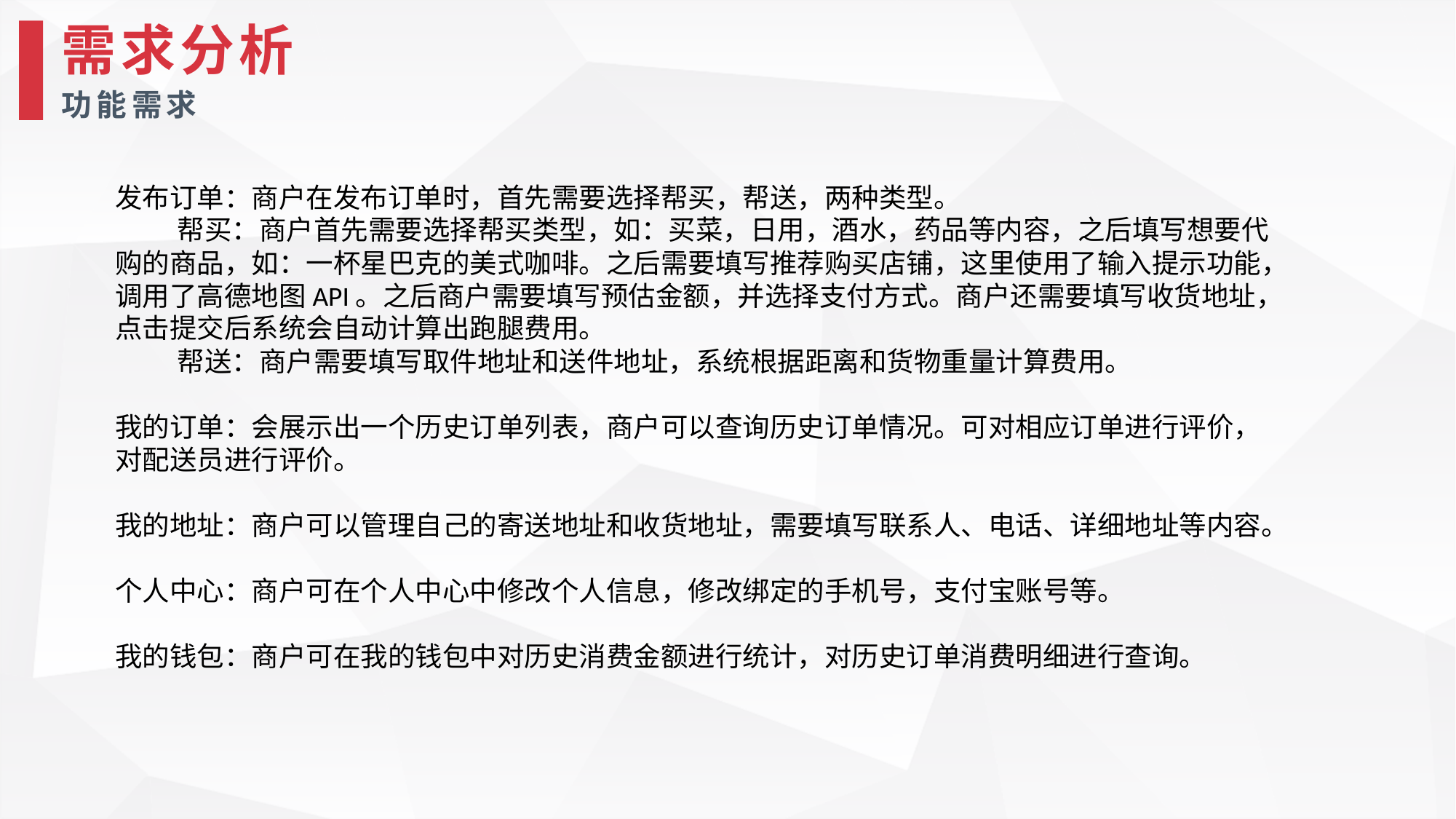

需求分析

功能需求
发布订单：商户在发布订单时，首先需要选择帮买，帮送，两种类型。
         帮买：商户首先需要选择帮买类型，如：买菜，日用，酒水，药品等内容，之后填写想要代购的商品，如：一杯星巴克的美式咖啡。之后需要填写推荐购买店铺，这里使用了输入提示功能，调用了高德地图API。之后商户需要填写预估金额，并选择支付方式。商户还需要填写收货地址，点击提交后系统会自动计算出跑腿费用。
         帮送：商户需要填写取件地址和送件地址，系统根据距离和货物重量计算费用。

我的订单：会展示出一个历史订单列表，商户可以查询历史订单情况。可对相应订单进行评价，对配送员进行评价。

我的地址：商户可以管理自己的寄送地址和收货地址，需要填写联系人、电话、详细地址等内容。

个人中心：商户可在个人中心中修改个人信息，修改绑定的手机号，支付宝账号等。

我的钱包：商户可在我的钱包中对历史消费金额进行统计，对历史订单消费明细进行查询。